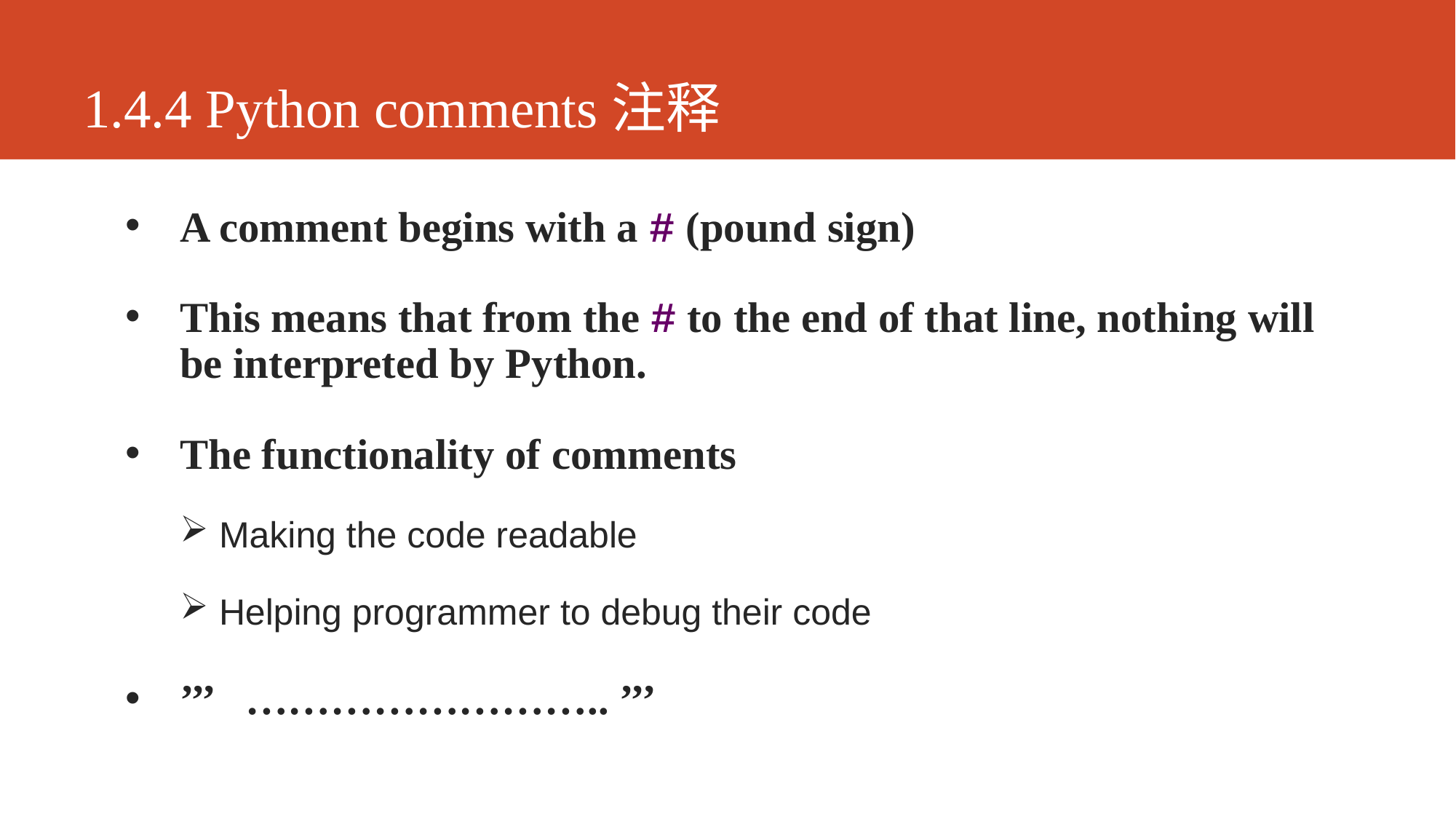

# 1.4.4 Python comments注释
A comment begins with a # (pound sign)
This means that from the # to the end of that line, nothing will be interpreted by Python.
The functionality of comments
 Making the code readable
 Helping programmer to debug their code
’’’   …………………….. ’’’